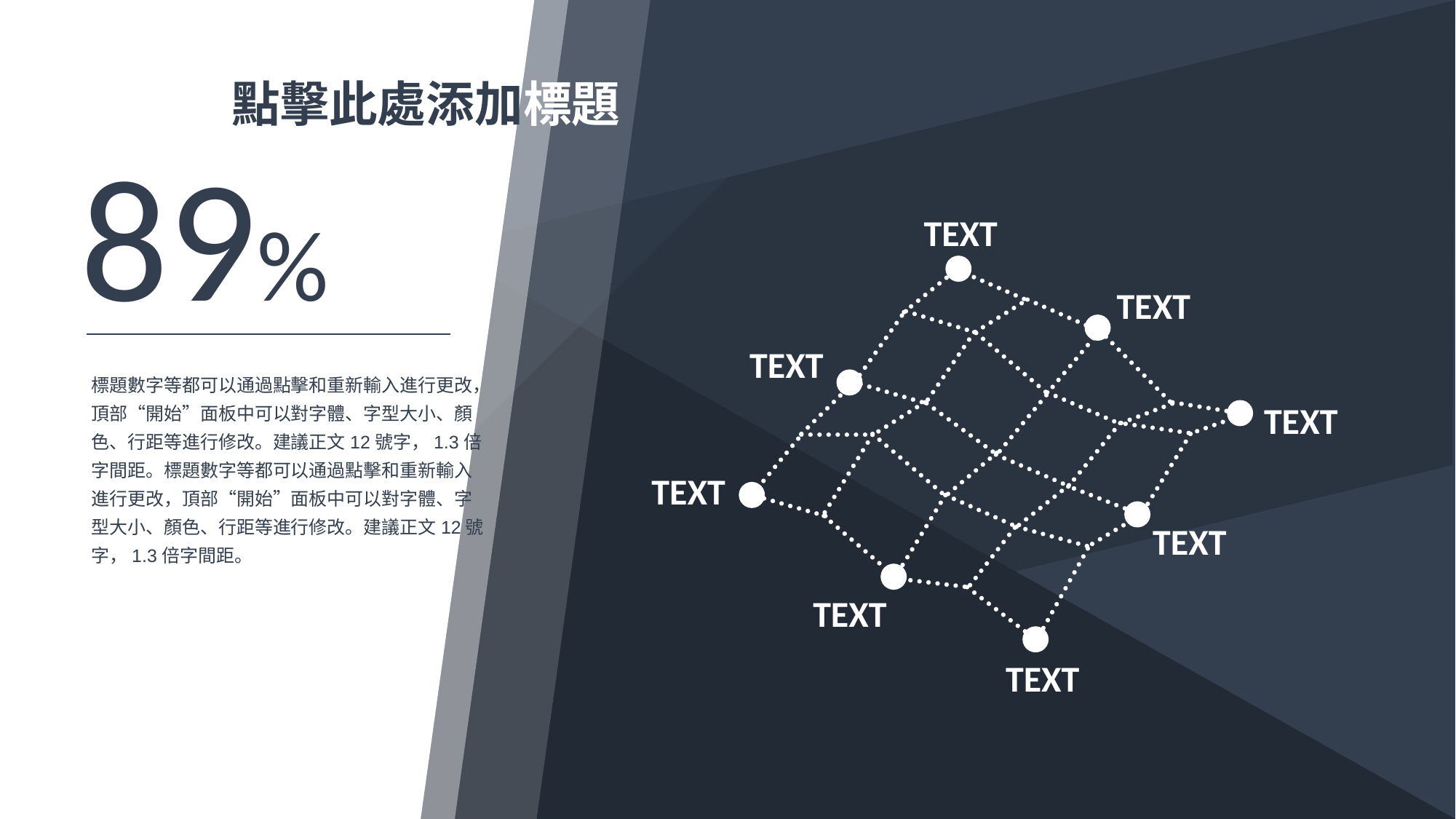

點擊此處添加標題
89%

TEXT

TEXT

TEXT
標題數字等都可以通過點擊和重新輸入進行更改，頂部“開始”面板中可以對字體、字型大小、顏色、行距等進行修改。建議正文12號字，1.3倍字間距。標題數字等都可以通過點擊和重新輸入進行更改，頂部“開始”面板中可以對字體、字型大小、顏色、行距等進行修改。建議正文12號字，1.3倍字間距。

TEXT

TEXT

TEXT

TEXT

TEXT